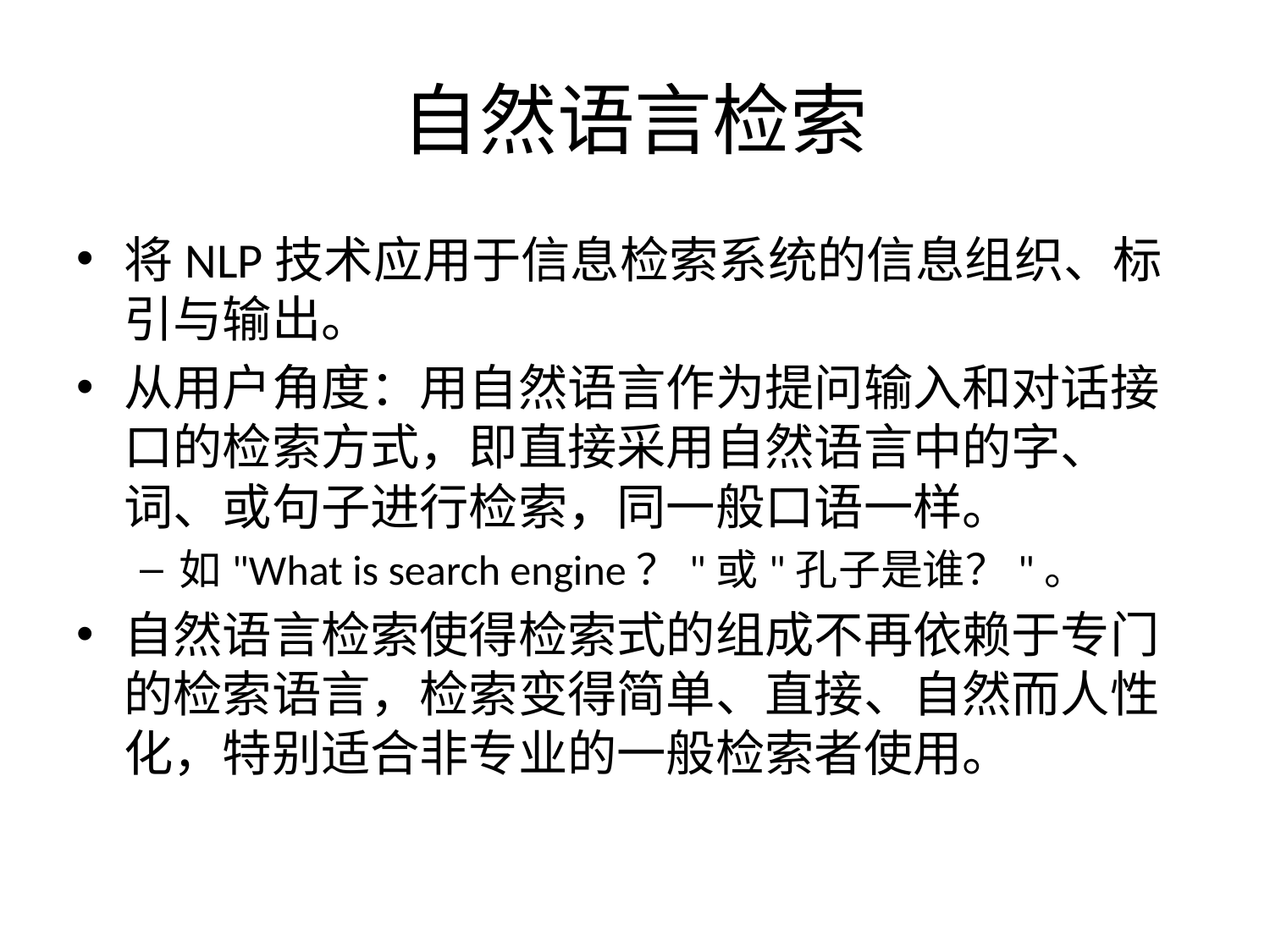

# 自然语言检索
将NLP技术应用于信息检索系统的信息组织、标引与输出。
从用户角度：用自然语言作为提问输入和对话接口的检索方式，即直接采用自然语言中的字、词、或句子进行检索，同一般口语一样。
如"What is search engine？"或"孔子是谁？"。
自然语言检索使得检索式的组成不再依赖于专门的检索语言，检索变得简单、直接、自然而人性化，特别适合非专业的一般检索者使用。